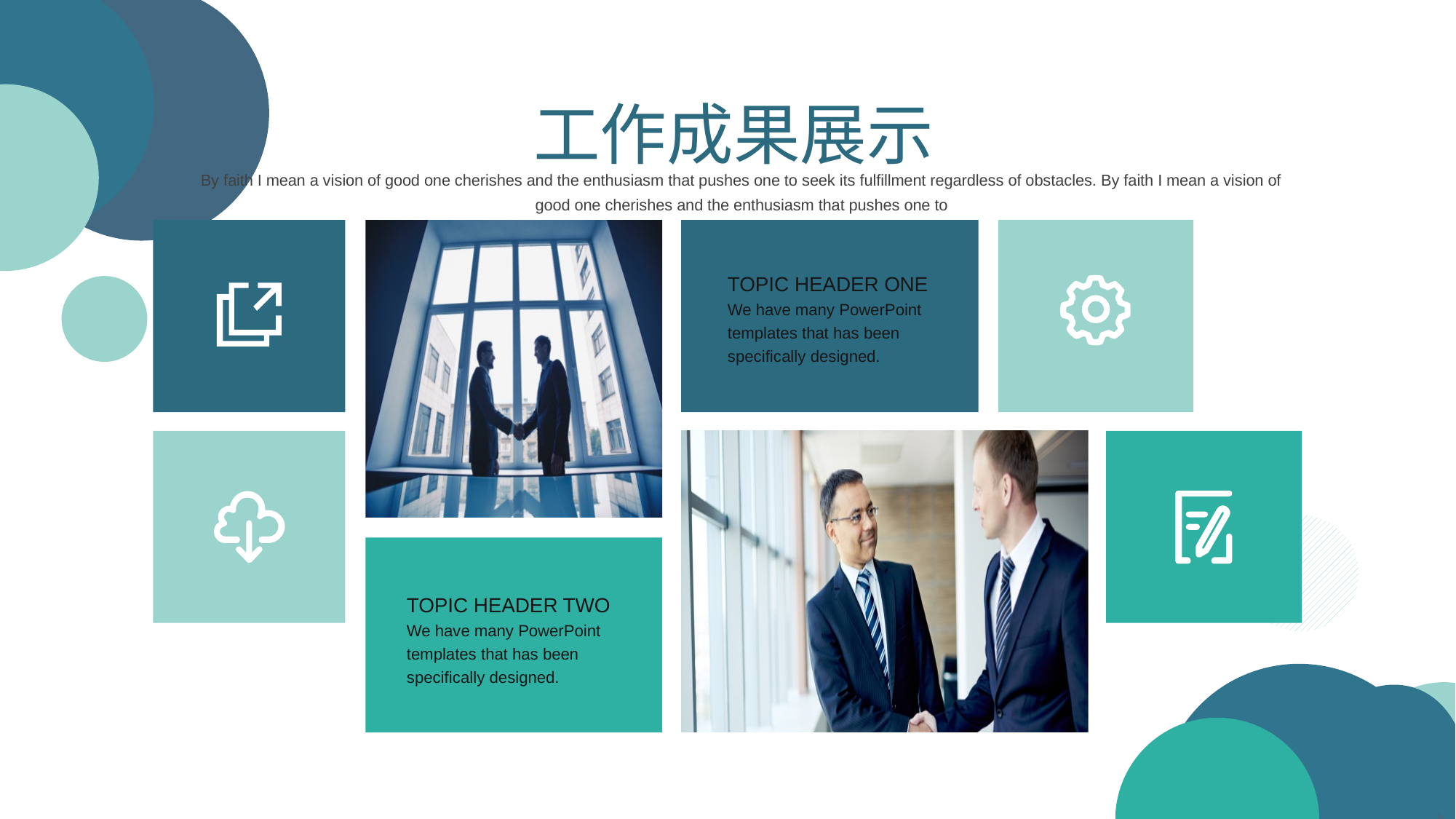

工作成果展示
By faith I mean a vision of good one cherishes and the enthusiasm that pushes one to seek its fulfillment regardless of obstacles. By faith I mean a vision of good one cherishes and the enthusiasm that pushes one to

TOPIC HEADER ONE
We have many PowerPoint templates that has been specifically designed.

TOPIC HEADER TWO
We have many PowerPoint templates that has been specifically designed.